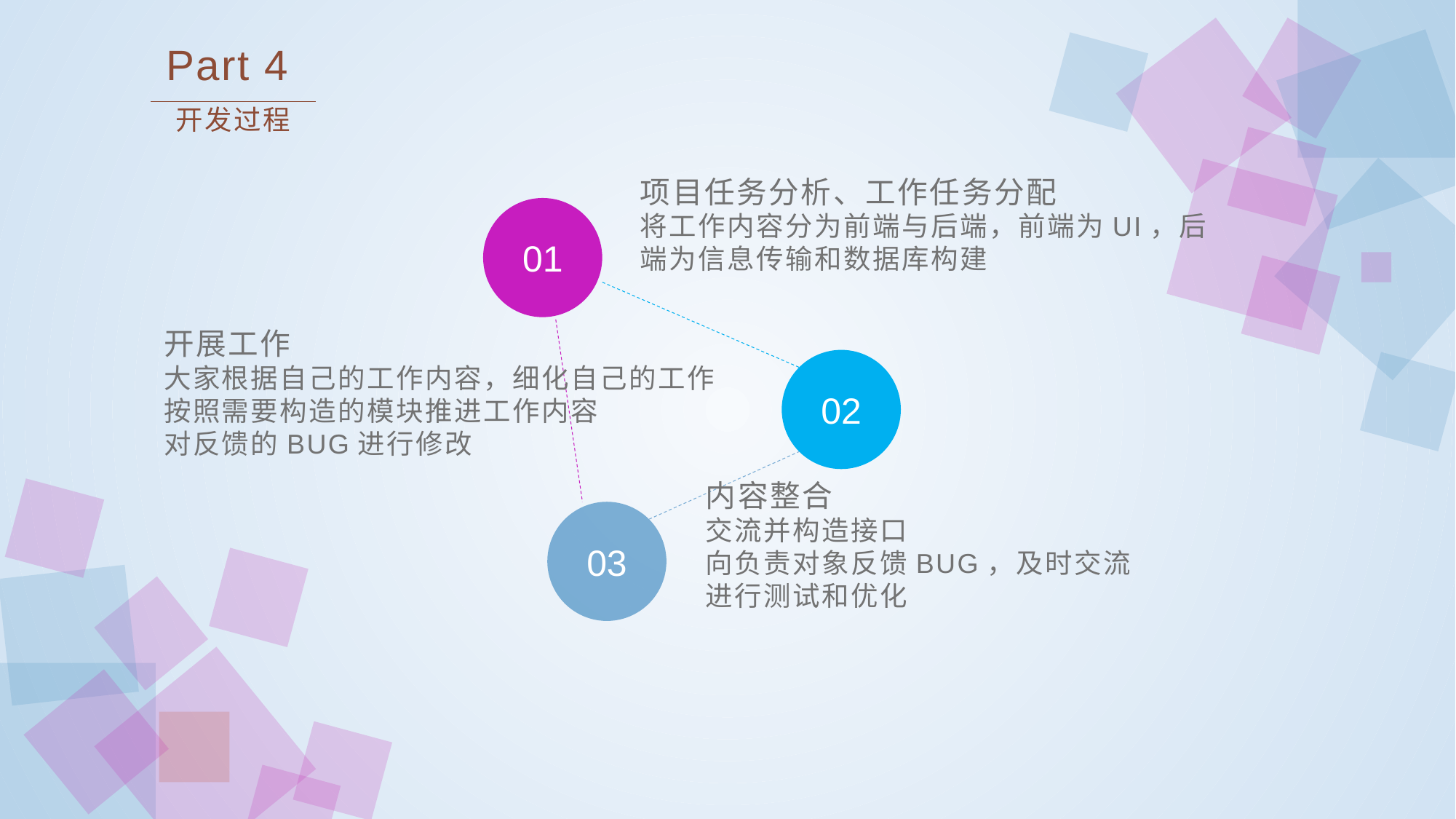

Part 4
开发过程
项目任务分析、工作任务分配
将工作内容分为前端与后端，前端为UI，后端为信息传输和数据库构建
01
开展工作
大家根据自己的工作内容，细化自己的工作
按照需要构造的模块推进工作内容
对反馈的BUG进行修改
02
内容整合
交流并构造接口
向负责对象反馈BUG，及时交流
进行测试和优化
03